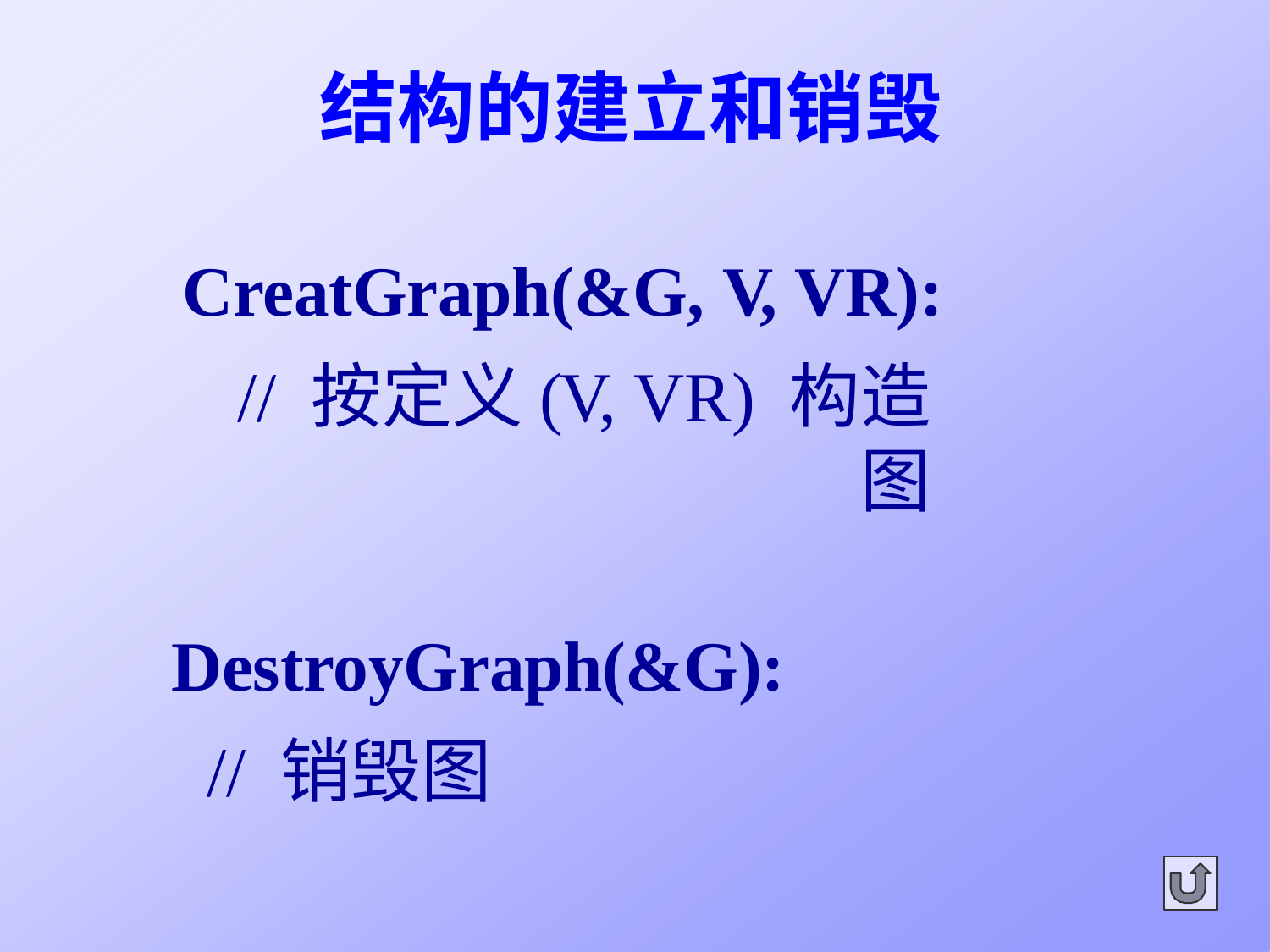

# 结构的建立和销毁
CreatGraph(&G, V, VR):
// 按定义(V, VR) 构造图

DestroyGraph(&G):
// 销毁图